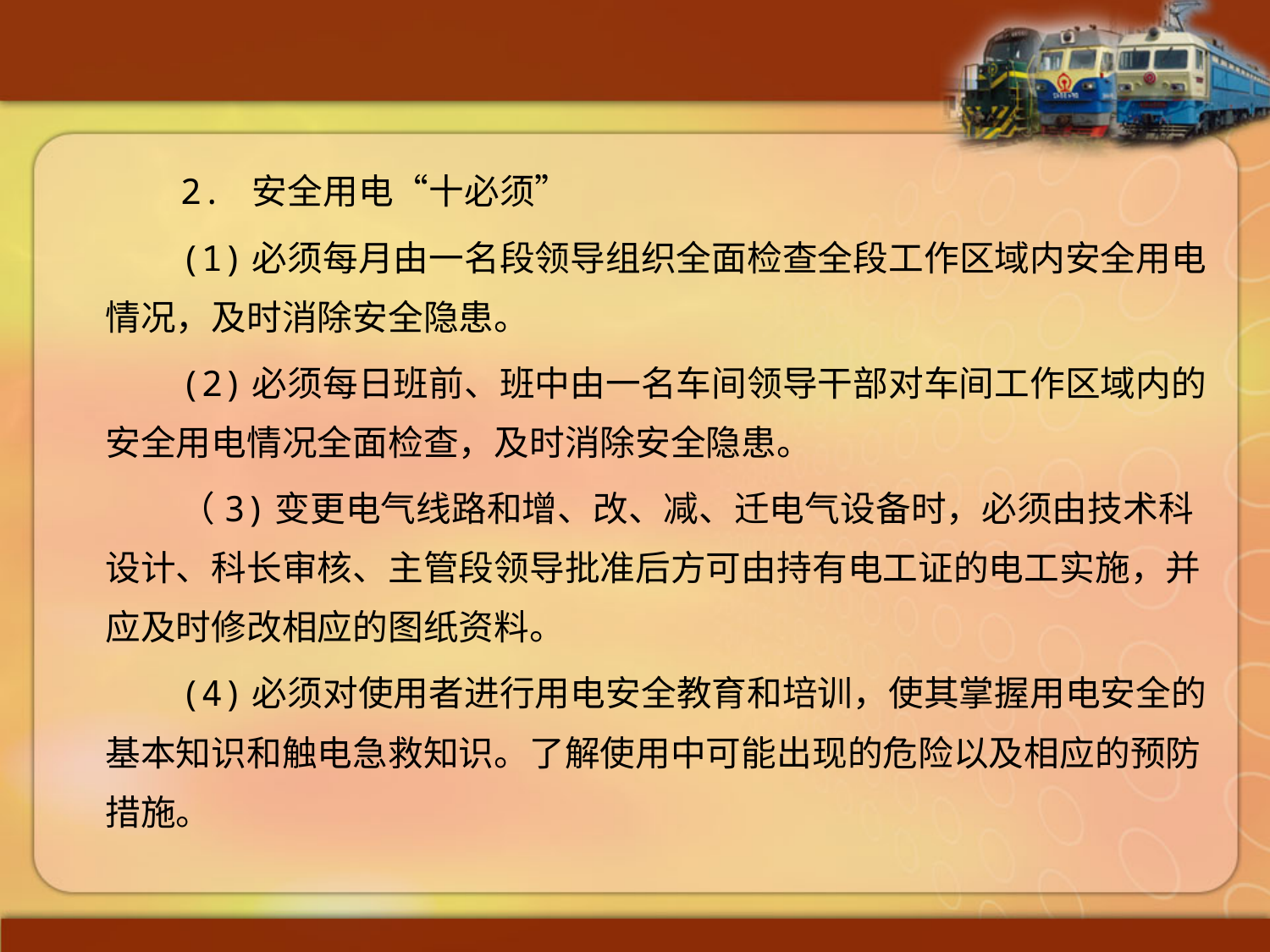

#
2. 安全用电“十必须”
(1)必须每月由一名段领导组织全面检查全段工作区域内安全用电情况，及时消除安全隐患。
(2)必须每日班前、班中由一名车间领导干部对车间工作区域内的安全用电情况全面检查，及时消除安全隐患。
（3)变更电气线路和增、改、减、迁电气设备时，必须由技术科设计、科长审核、主管段领导批准后方可由持有电工证的电工实施，并应及时修改相应的图纸资料。
(4)必须对使用者进行用电安全教育和培训，使其掌握用电安全的基本知识和触电急救知识。了解使用中可能出现的危险以及相应的预防措施。